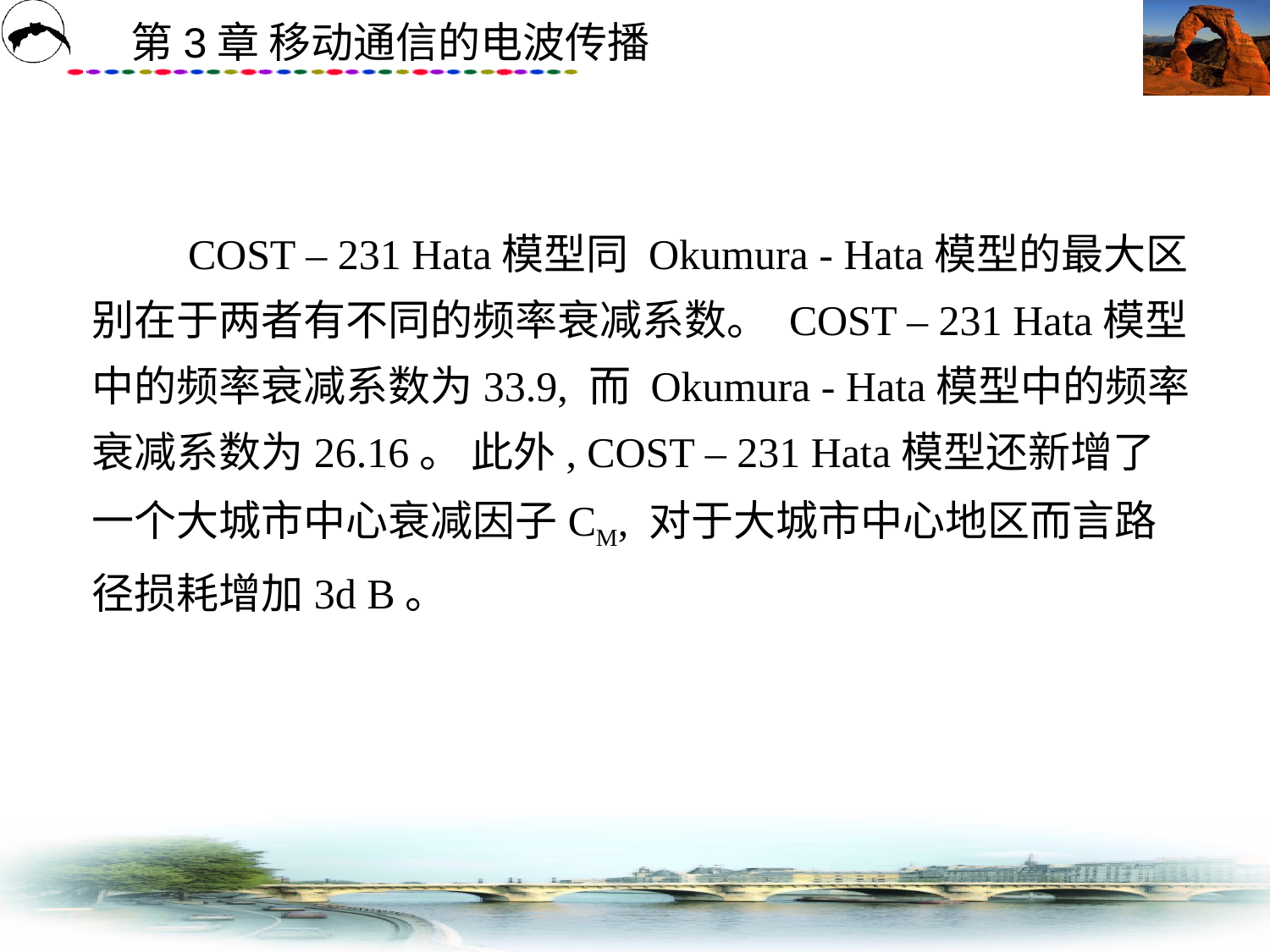

# COST – 231 Hata模型同 Okumura - Hata模型的最大区别在于两者有不同的频率衰减系数。 COST – 231 Hata模型中的频率衰减系数为33.9, 而 Okumura - Hata模型中的频率衰减系数为26.16。 此外, COST – 231 Hata模型还新增了一个大城市中心衰减因子CM, 对于大城市中心地区而言路径损耗增加3d B。